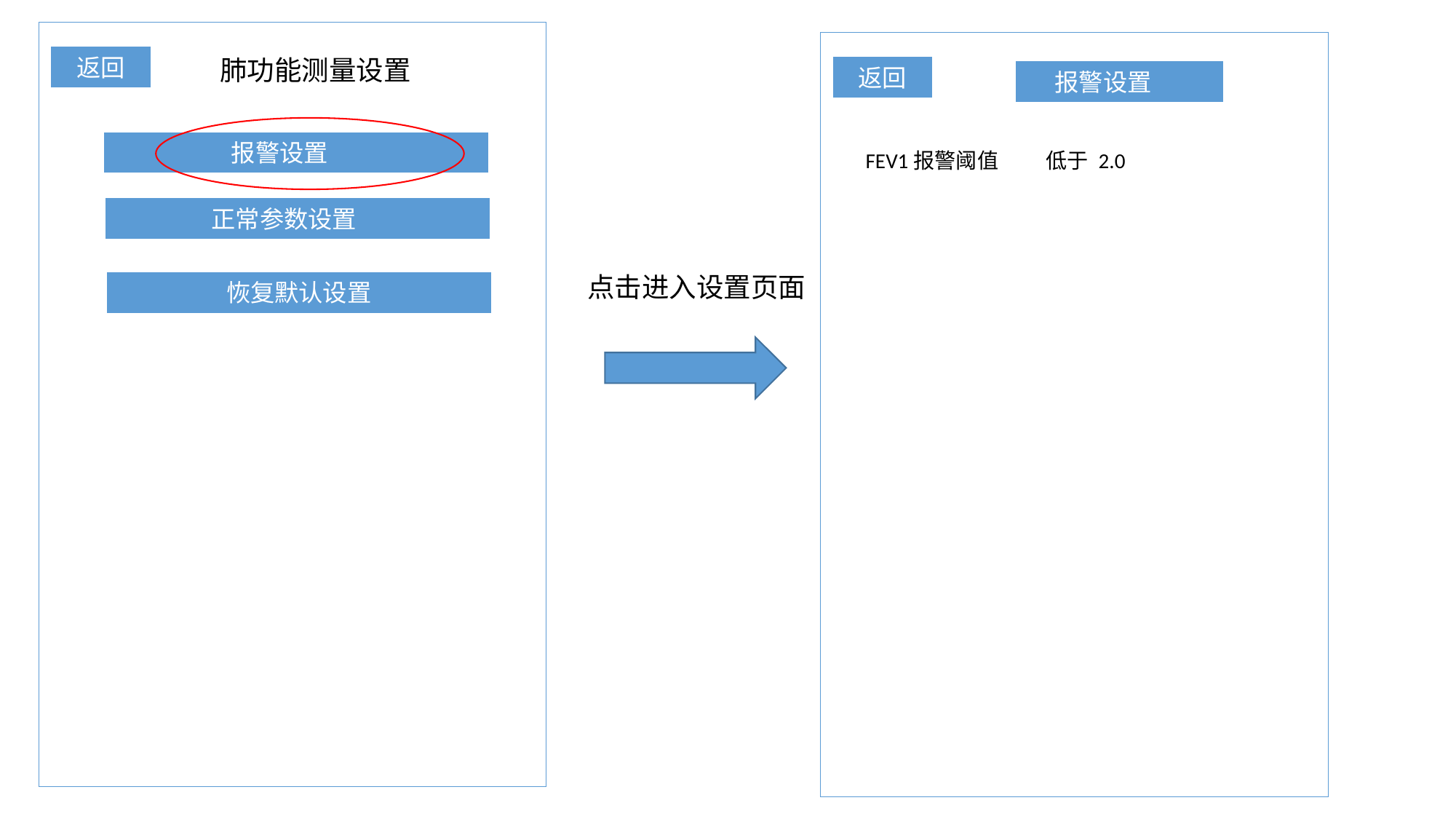

返回
肺功能测量设置
返回
报警设置

报警设置
FEV1报警阈值          低于 2.0
正常参数设置
点击进入设置页面
恢复默认设置